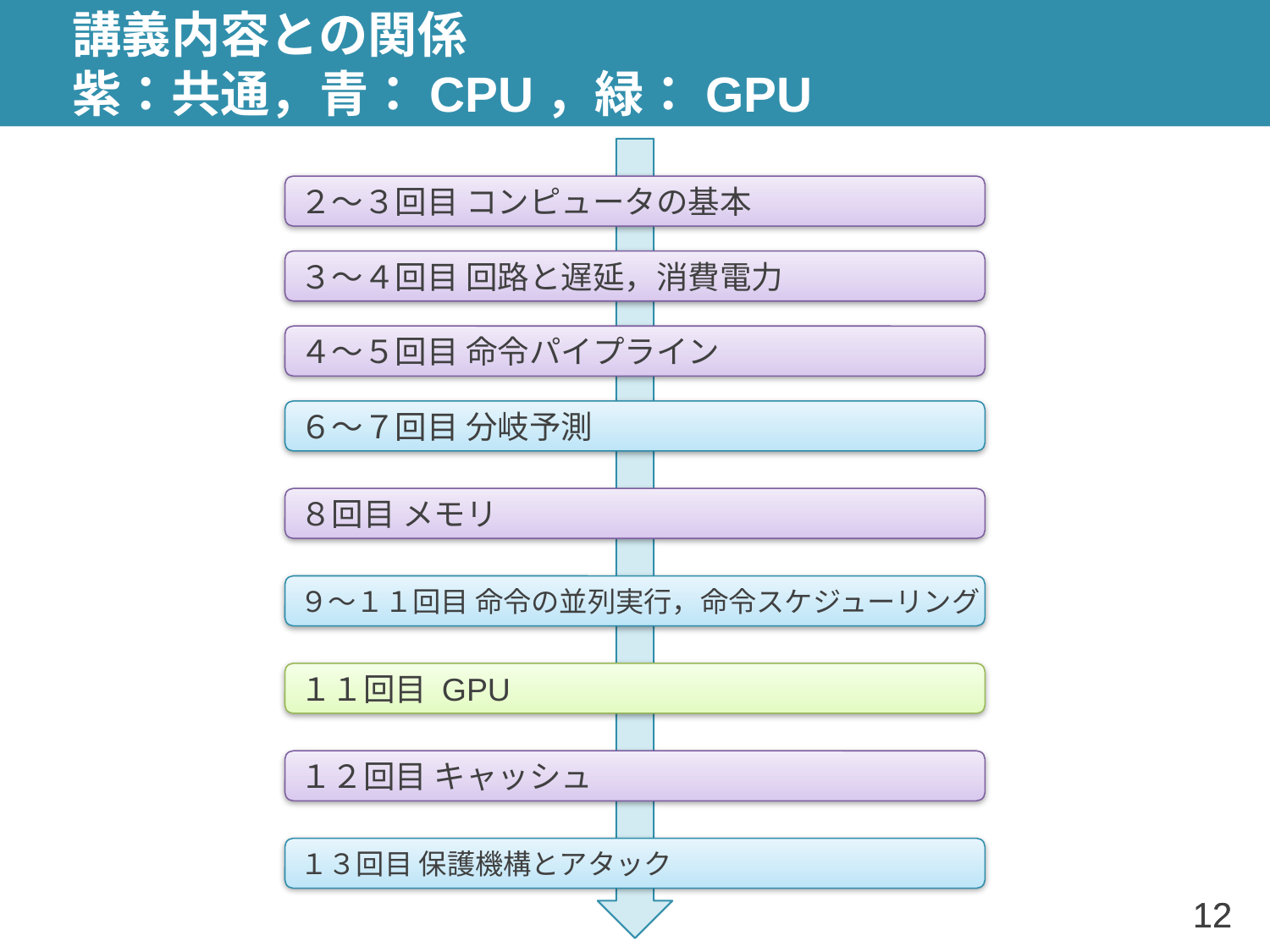

# 講義内容との関係 紫：共通，青：CPU，緑：GPU
２～３回目 コンピュータの基本
３～４回目 回路と遅延，消費電力
４～５回目 命令パイプライン
６～７回目 分岐予測
８回目 メモリ

９～１１回目 命令の並列実行，命令スケジューリング
１１回目 GPU
１２回目 キャッシュ
１３回目 保護機構とアタック